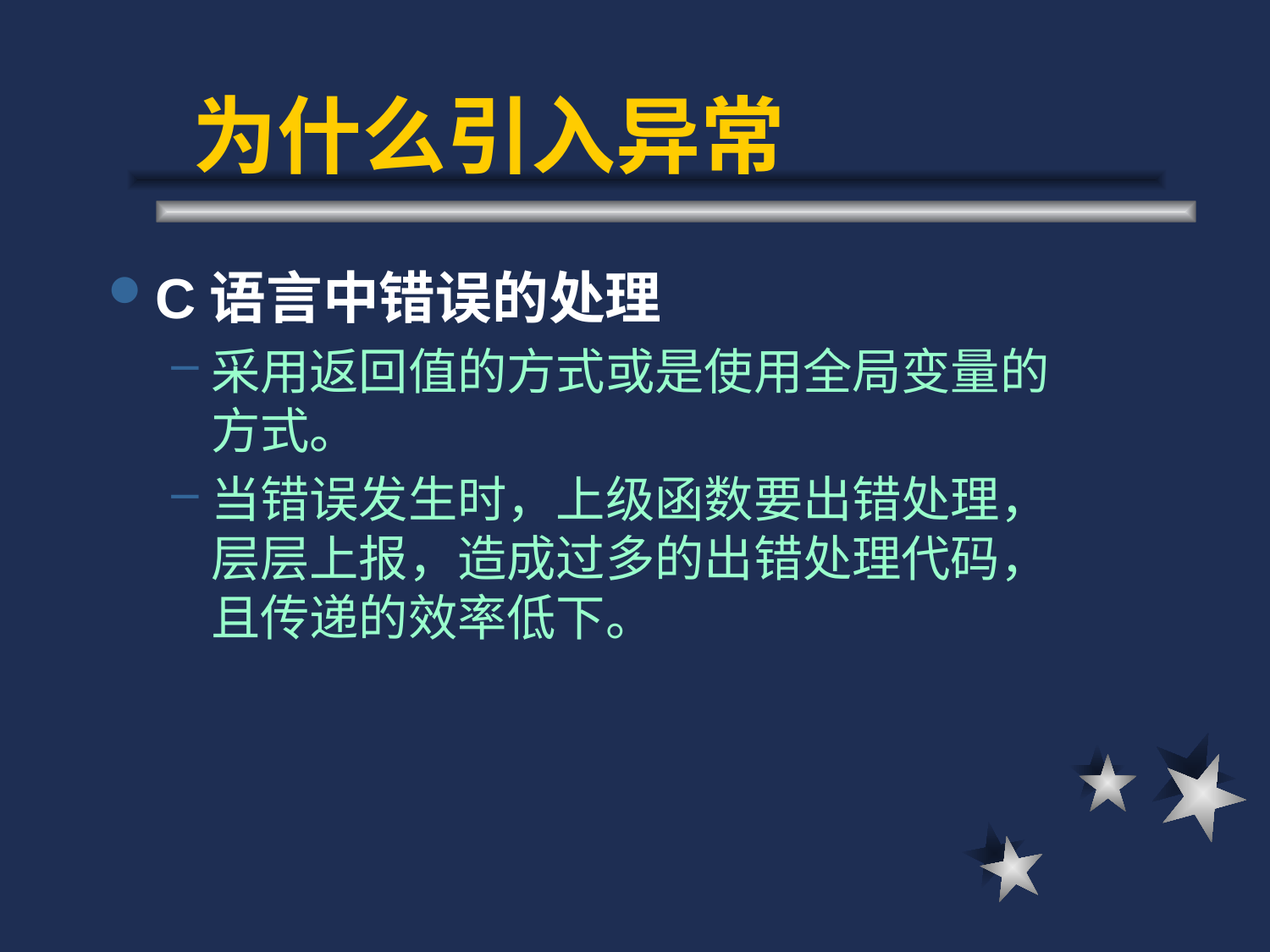

# 为什么引入异常
C语言中错误的处理
采用返回值的方式或是使用全局变量的方式。
当错误发生时，上级函数要出错处理，层层上报，造成过多的出错处理代码，且传递的效率低下。